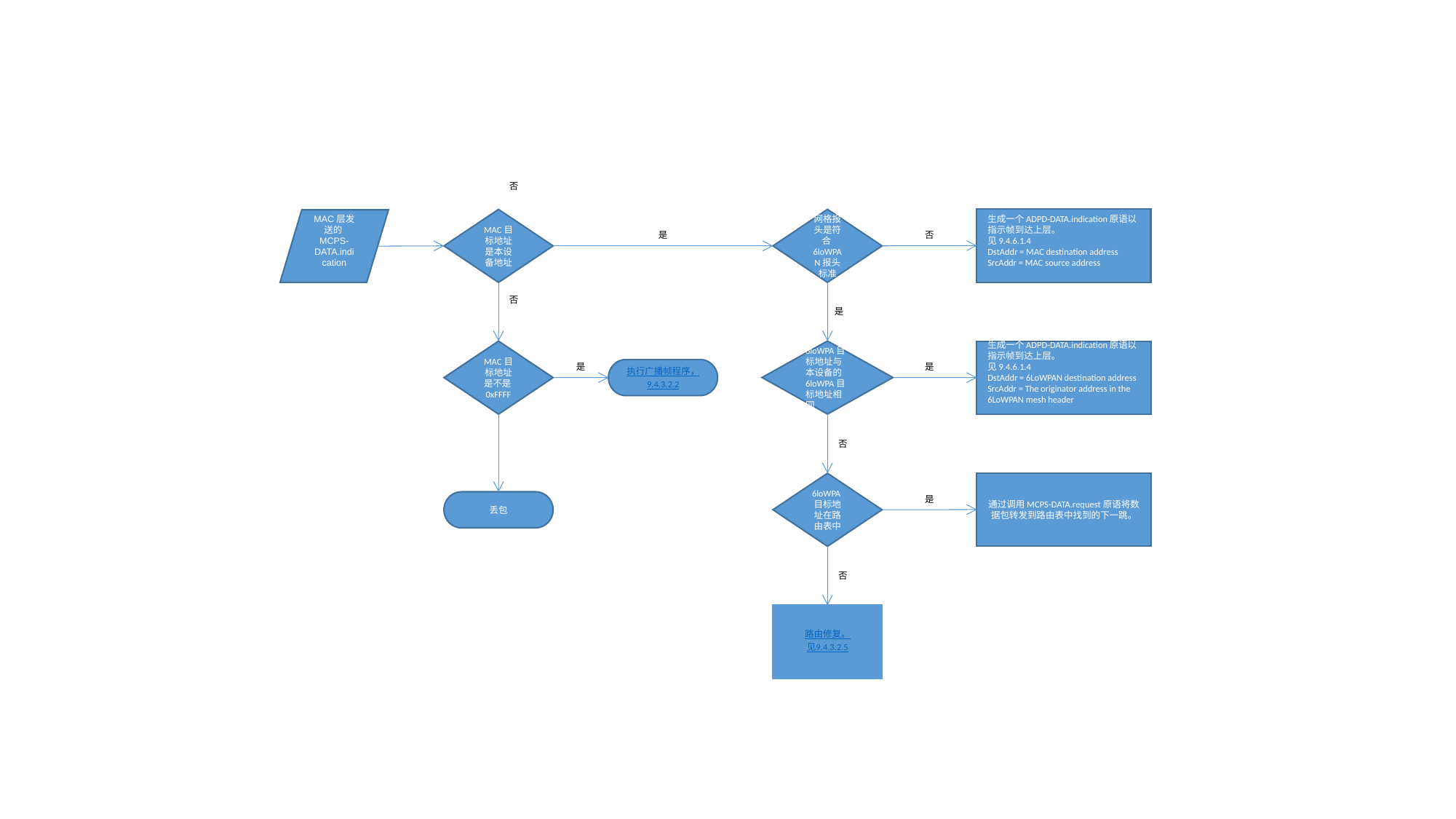

否
生成一个ADPD-DATA.indication原语以指示帧到达上层。
见9.4.6.1.4
DstAddr = MAC destination address
SrcAddr = MAC source address

MAC目标地址是本设备地址
网格报头是符合6loWPAN报头标准
MAC层发送的MCPS-DATA.indication

是
否
否
是
6loWPA目标地址与本设备的6loWPA目标地址相同
MAC目标地址是不是0xFFFF
生成一个ADPD-DATA.indication原语以指示帧到达上层。
见9.4.6.1.4
DstAddr = 6LoWPAN destination address
SrcAddr = The originator address in the 6LoWPAN mesh header

是
是
执行广播帧程序，9.4.3.2.2
否
通过调用MCPS-DATA.request原语将数据包转发到路由表中找到的下一跳。
6loWPA目标地址在路由表中
是
丢包
否
路由修复。
见9.4.3.2.5